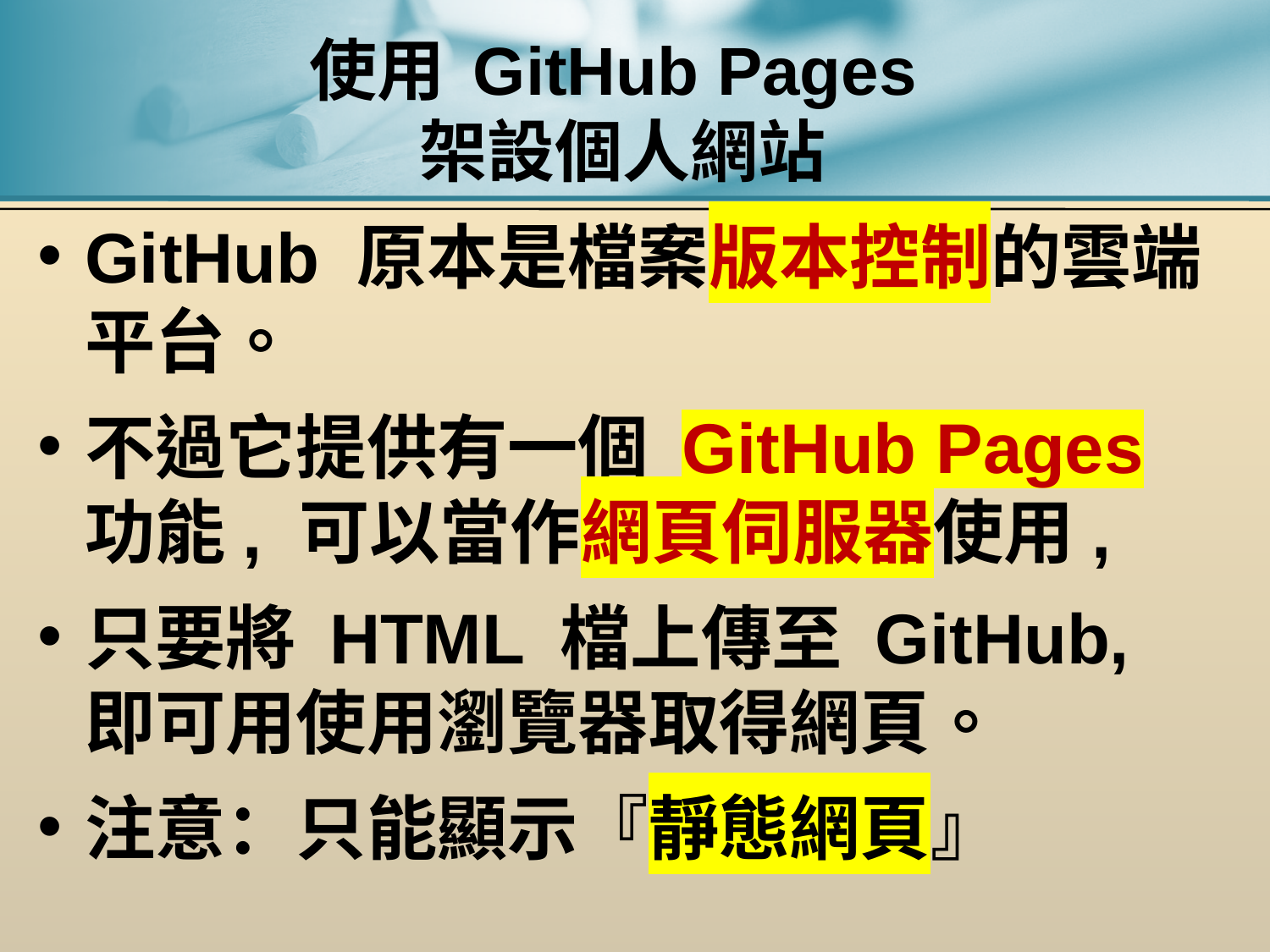

# 使用 GitHub Pages 架設個人網站
GitHub 原本是檔案版本控制的雲端平台。
不過它提供有一個 GitHub Pages 功能, 可以當作網頁伺服器使用,
只要將 HTML 檔上傳至 GitHub, 即可用使用瀏覽器取得網頁。
注意：只能顯示『靜態網頁』